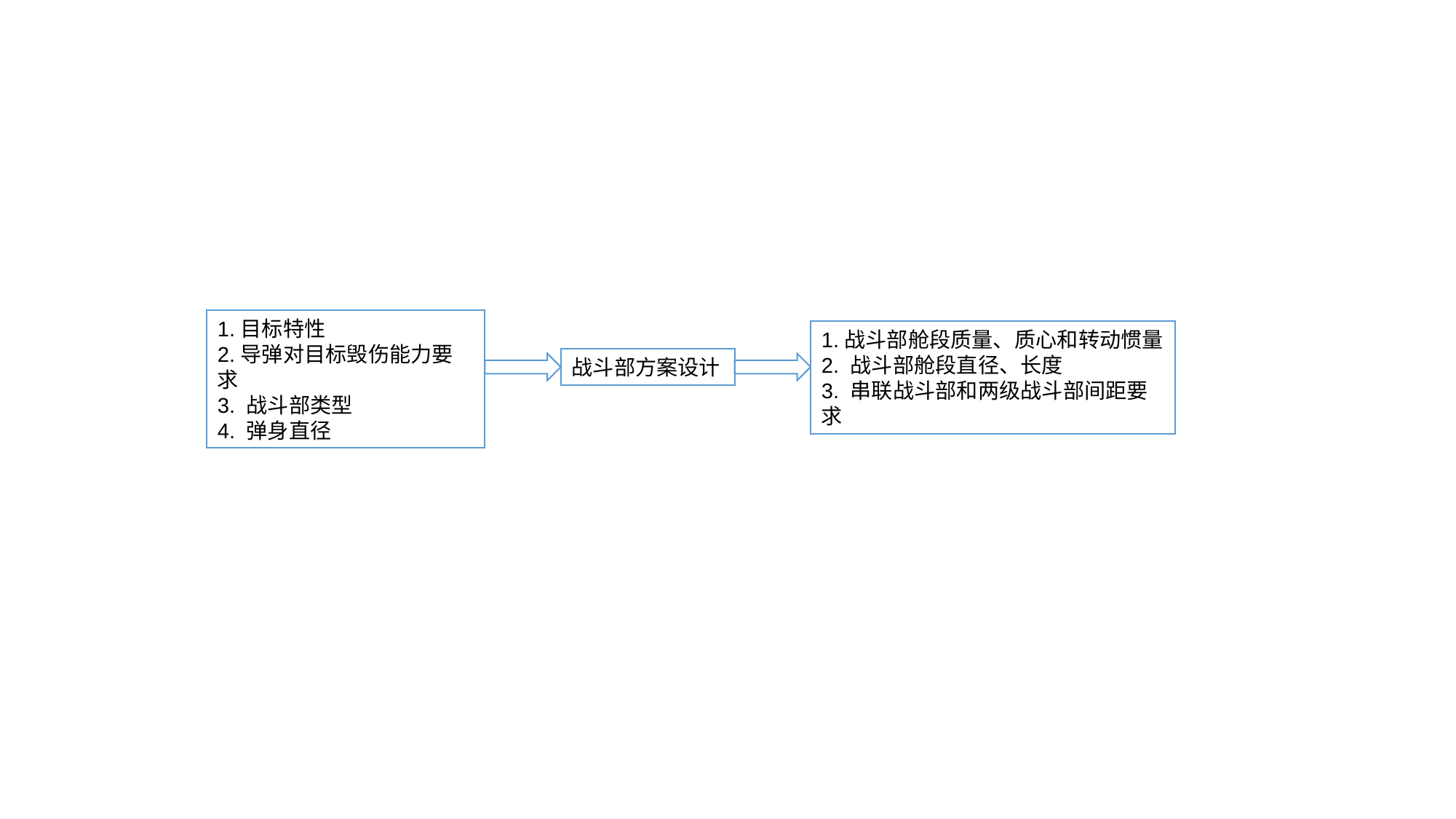

1.目标特性
2.导弹对目标毁伤能力要求
3. 战斗部类型
4. 弹身直径
1.战斗部舱段质量、质心和转动惯量
2. 战斗部舱段直径、长度
3. 串联战斗部和两级战斗部间距要求
战斗部方案设计